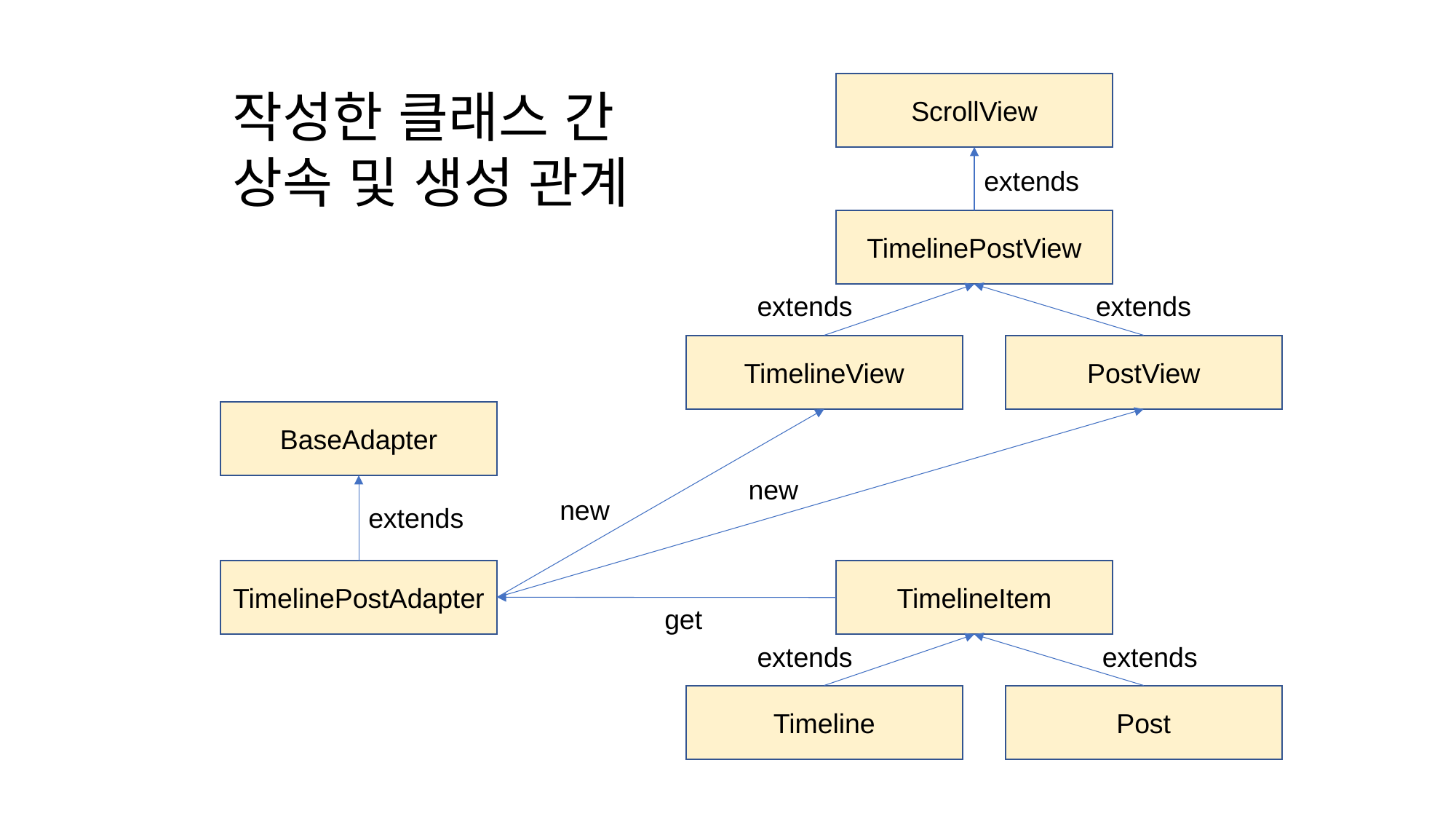

ScrollView
작성한 클래스 간
상속 및 생성 관계
extends
TimelinePostView
extends
extends
TimelineView
PostView
BaseAdapter
new
new
extends
TimelinePostAdapter
TimelineItem
get
extends
extends
Timeline
Post